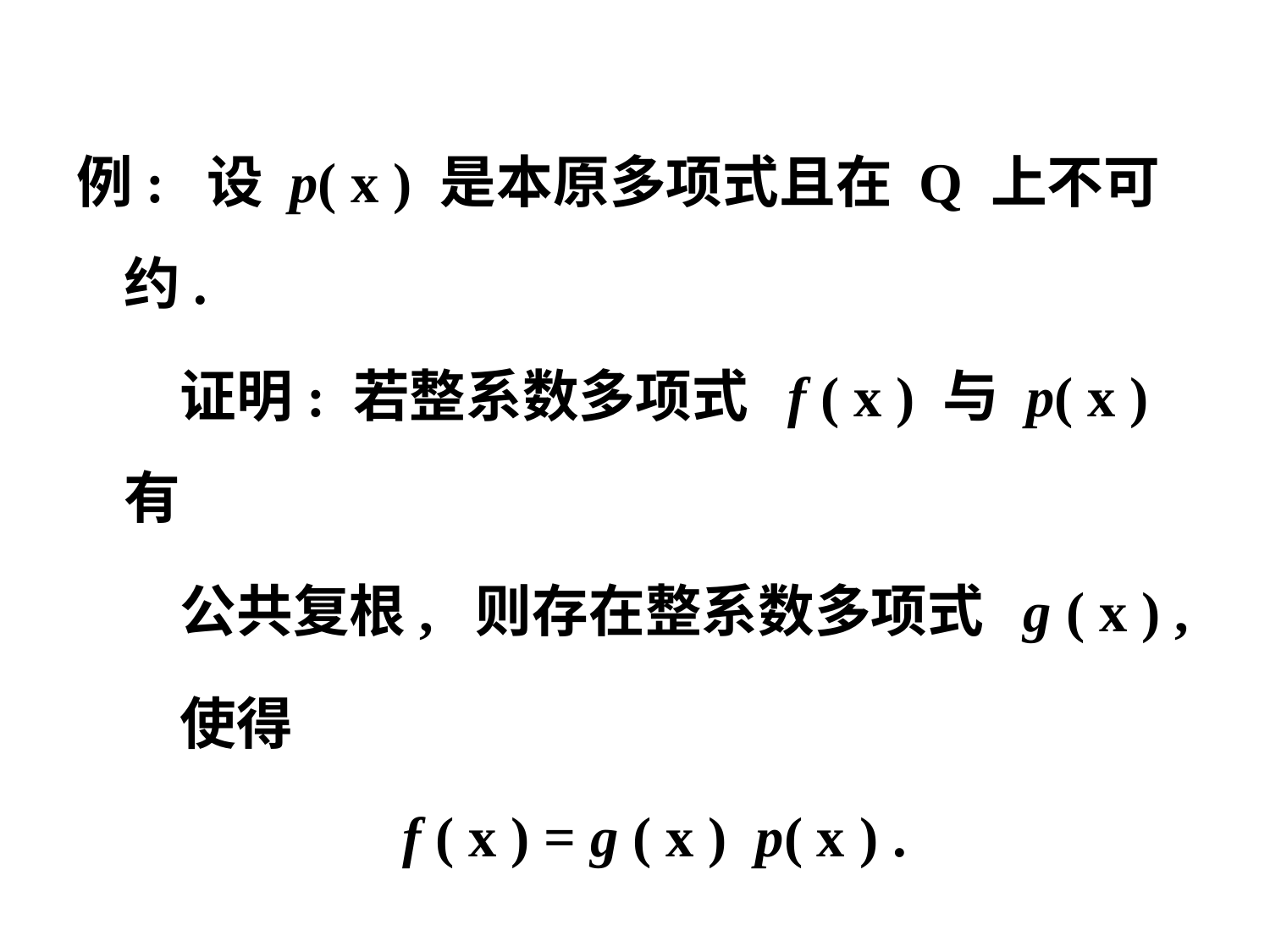

例:  设 p( x ) 是本原多项式且在 Q 上不可约.
       证明: 若整系数多项式  f ( x ) 与 p( x ) 有
       公共复根,  则存在整系数多项式  g ( x ) ,
       使得
                       f ( x ) = g ( x )  p( x ) .